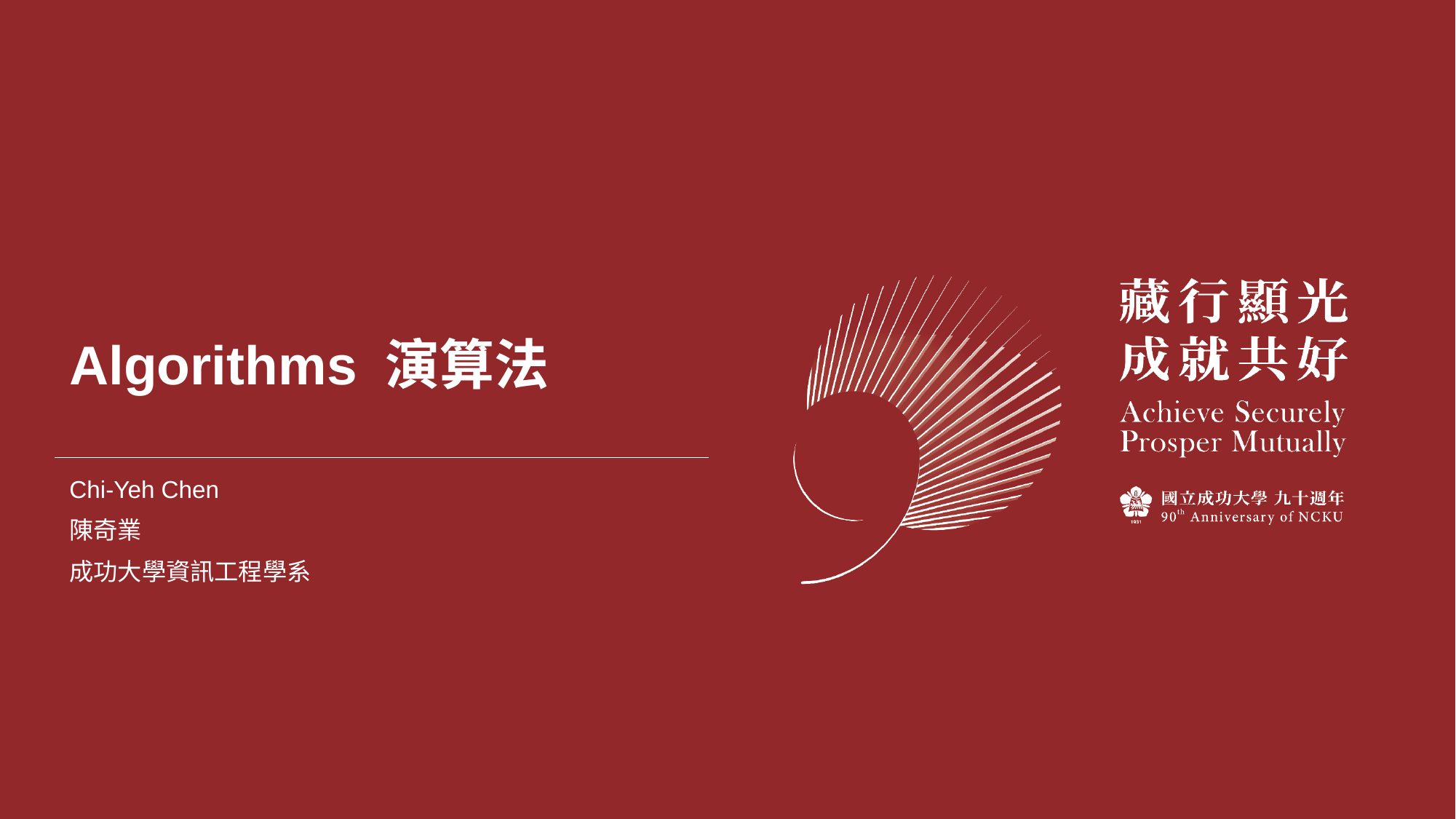

# Algorithms 演算法
Chi-Yeh Chen
陳奇業
成功大學資訊工程學系